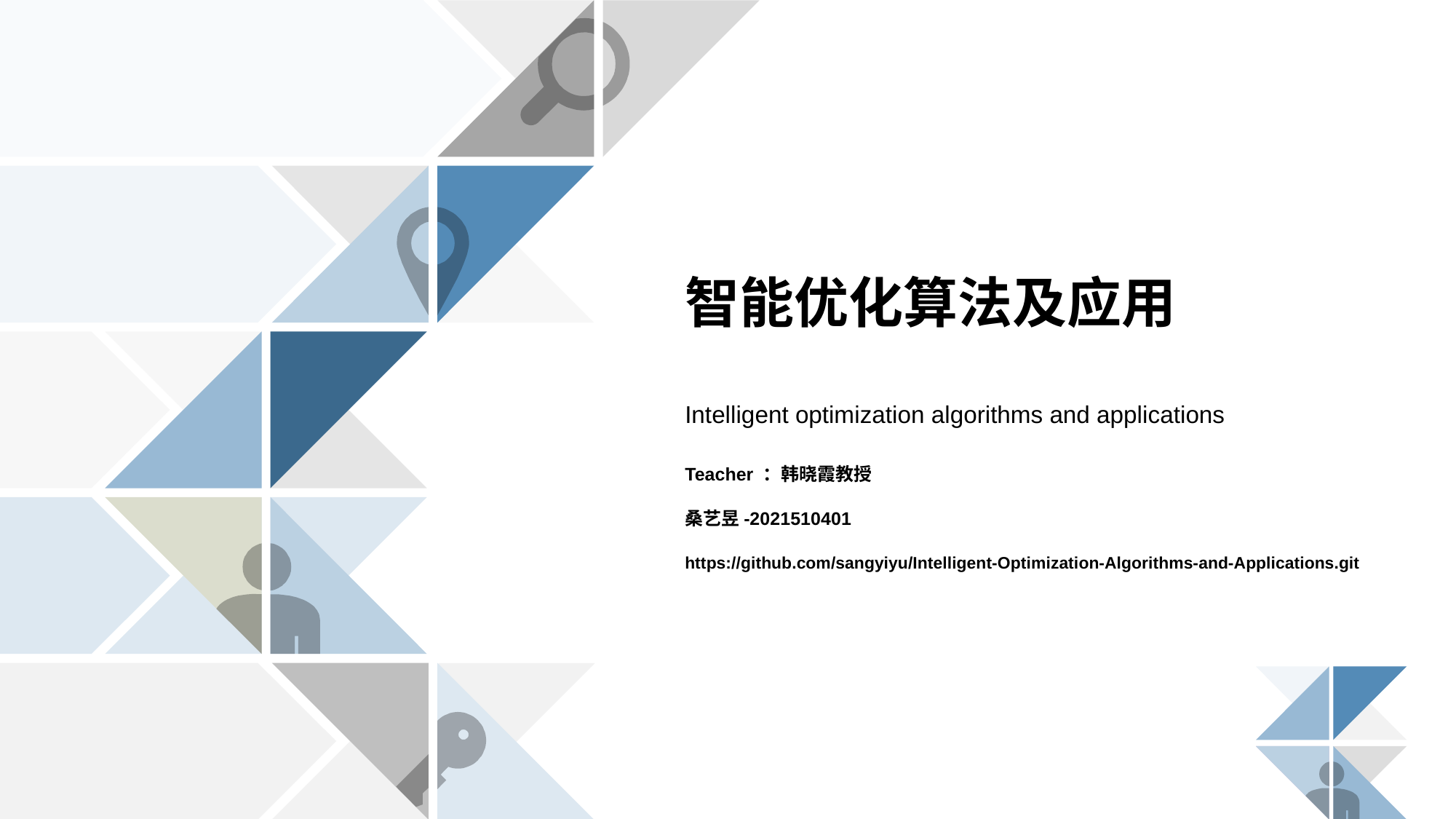

# 智能优化算法及应用
Intelligent optimization algorithms and applications
Teacher ：韩晓霞教授
桑艺昱-2021510401
https://github.com/sangyiyu/Intelligent-Optimization-Algorithms-and-Applications.git